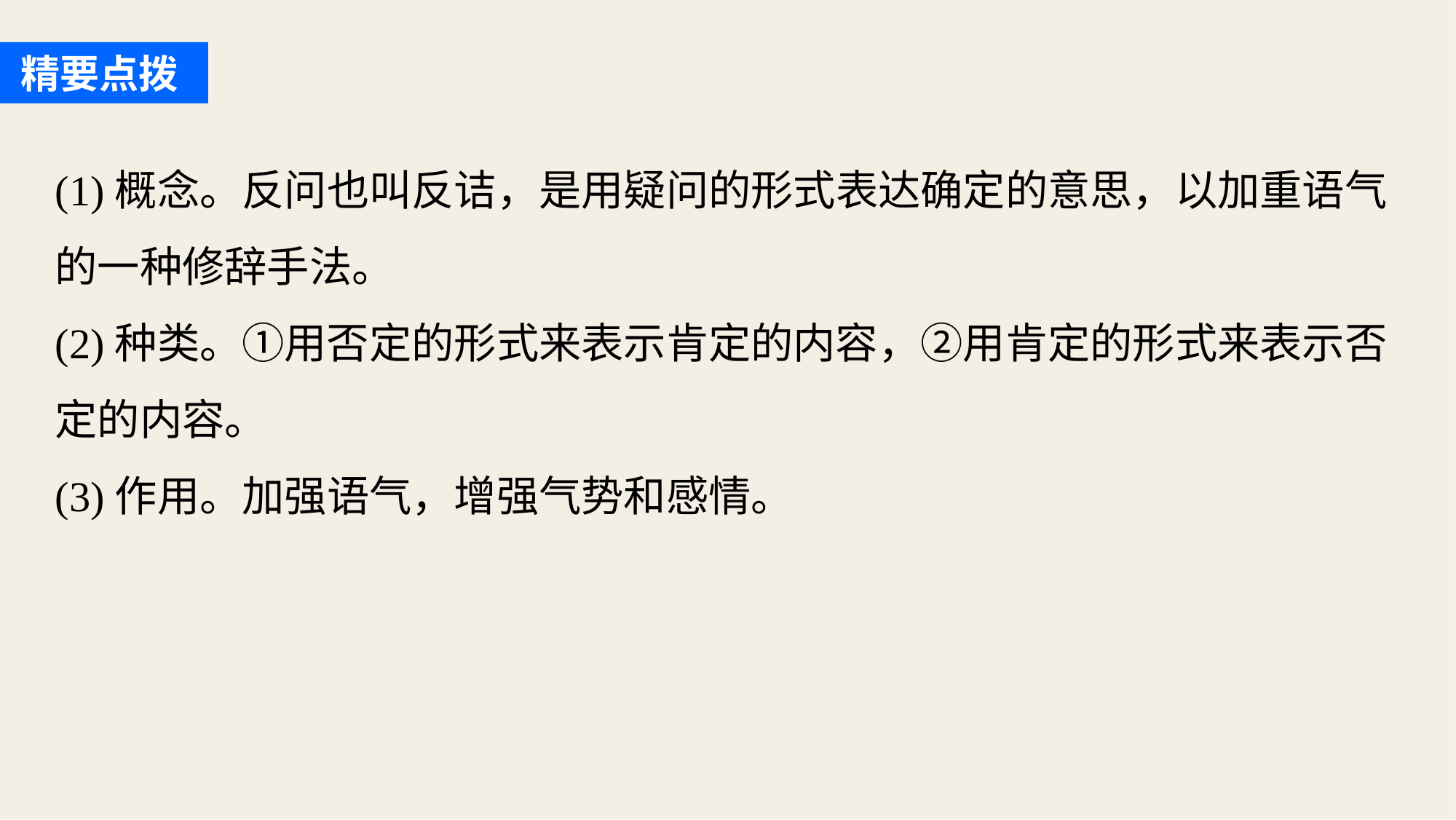

精要点拨
(1)概念。反问也叫反诘，是用疑问的形式表达确定的意思，以加重语气的一种修辞手法。
(2)种类。①用否定的形式来表示肯定的内容，②用肯定的形式来表示否定的内容。
(3)作用。加强语气，增强气势和感情。